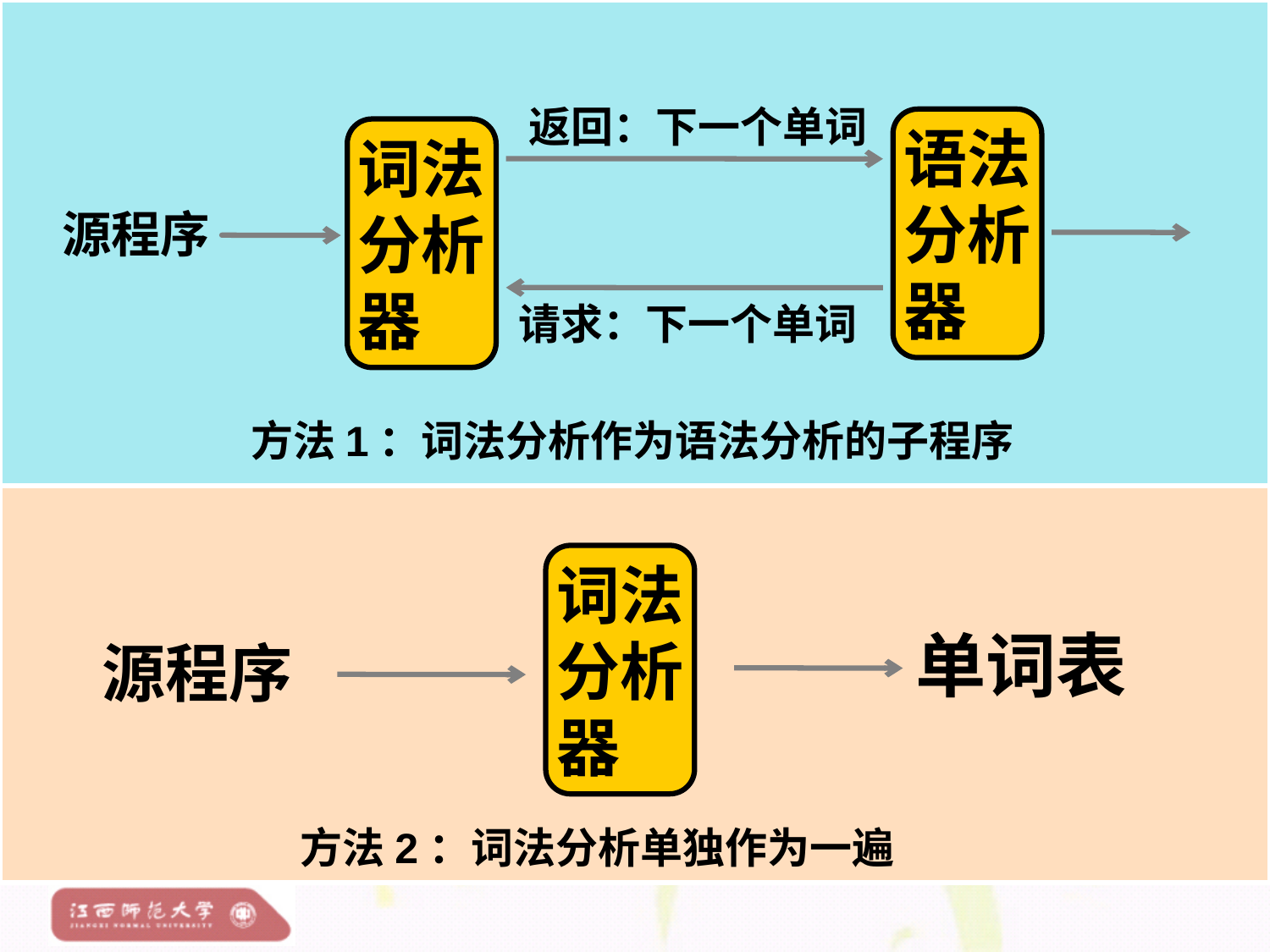

语法分析器
返回：下一个单词
词法分析器
源程序
请求：下一个单词
方法1：词法分析作为语法分析的子程序

词法分析器
单词表
源程序
方法2：词法分析单独作为一遍